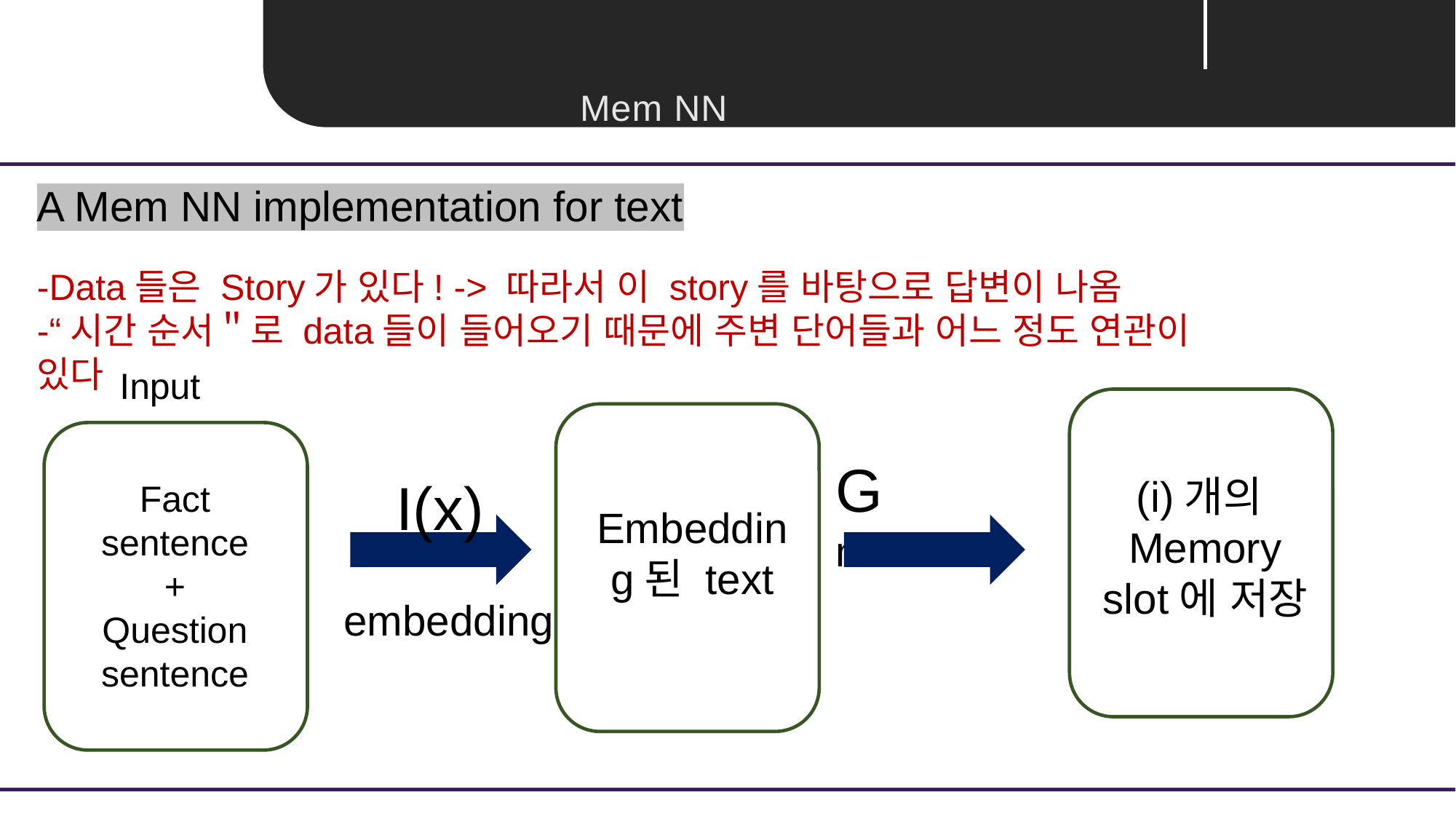

Unit  02 ㅣ ㅣ Mem NN
A Mem NN implementation for text
-Data들은 Story가 있다! -> 따라서 이 story를 바탕으로 답변이 나옴
-“시간 순서＂로 data들이 들어오기 때문에 주변 단어들과 어느 정도 연관이 있다
Input

G module
I(x)
(i)개의
Memory slot에 저장
Fact sentence
+
Question sentence
Embedding된 text

embedding